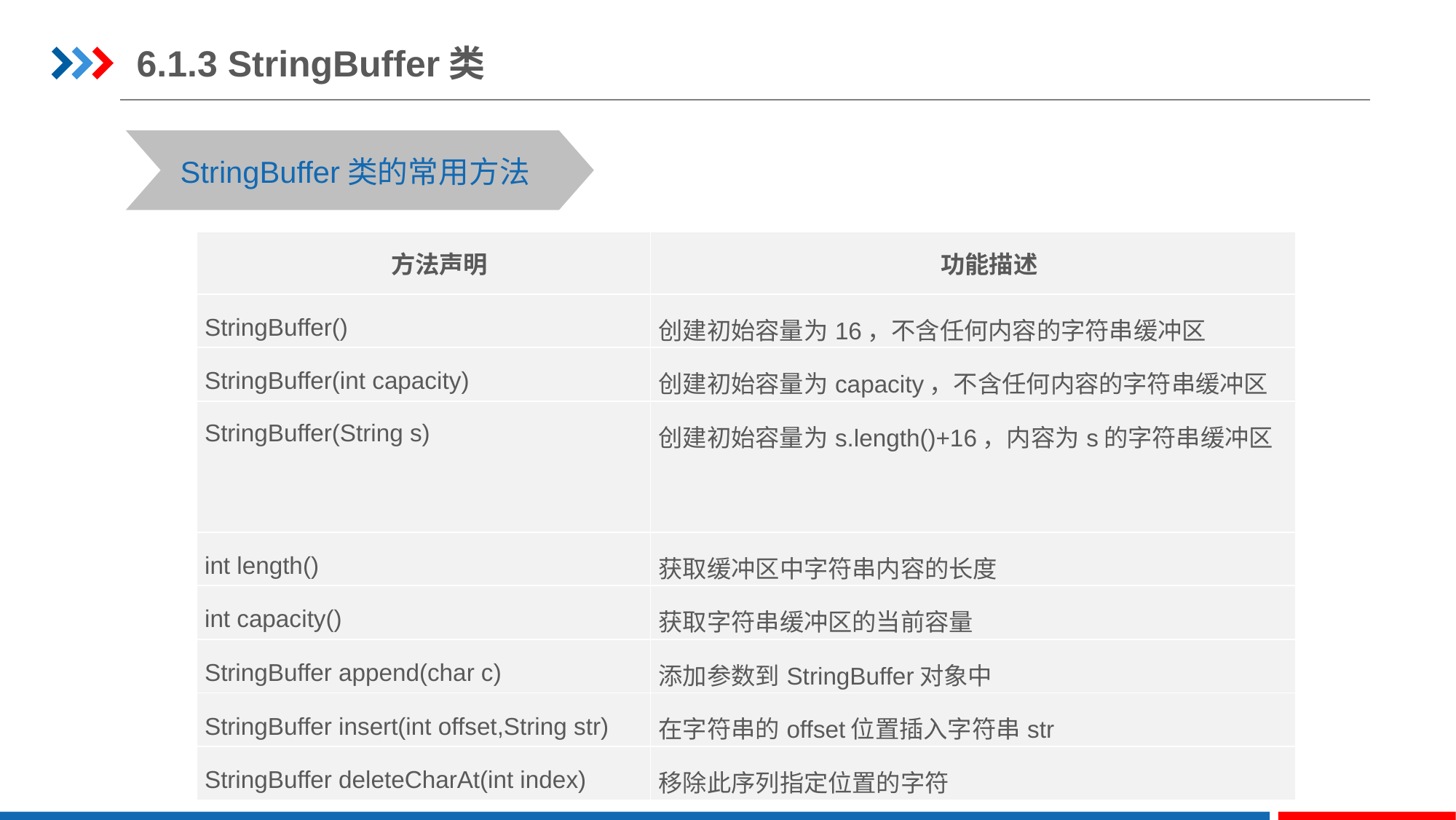

6.1.3 StringBuffer类

StringBuffer类的常用方法
| 方法声明 | 功能描述 |
| --- | --- |
| StringBuffer() | 创建初始容量为16，不含任何内容的字符串缓冲区 |
| StringBuffer(int capacity) | 创建初始容量为capacity，不含任何内容的字符串缓冲区 |
| StringBuffer(String s) | 创建初始容量为s.length()+16，内容为s的字符串缓冲区 |
| int length() | 获取缓冲区中字符串内容的长度 |
| int capacity() | 获取字符串缓冲区的当前容量 |
| StringBuffer append(char c) | 添加参数到StringBuffer对象中 |
| StringBuffer insert(int offset,String str) | 在字符串的offset位置插入字符串str |
| StringBuffer deleteCharAt(int index) | 移除此序列指定位置的字符 |